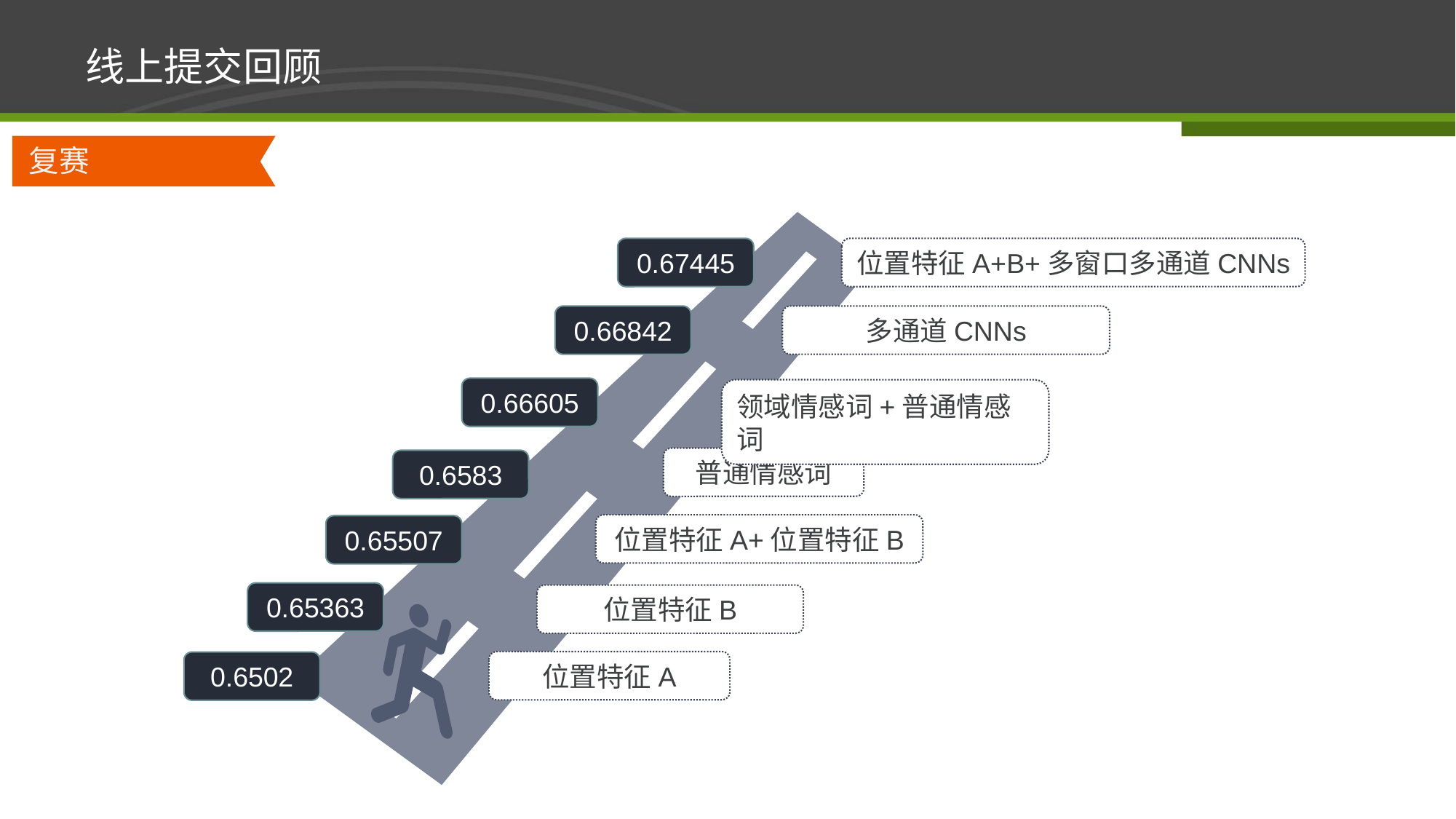

# 线上提交回顾

0.67445
位置特征A+B+多窗口多通道CNNs
0.66842
多通道CNNs
0.66605
领域情感词+普通情感词
普通情感词
0.6583
位置特征A+位置特征B
0.65507
0.65363
位置特征B
位置特征A
0.6502

复赛